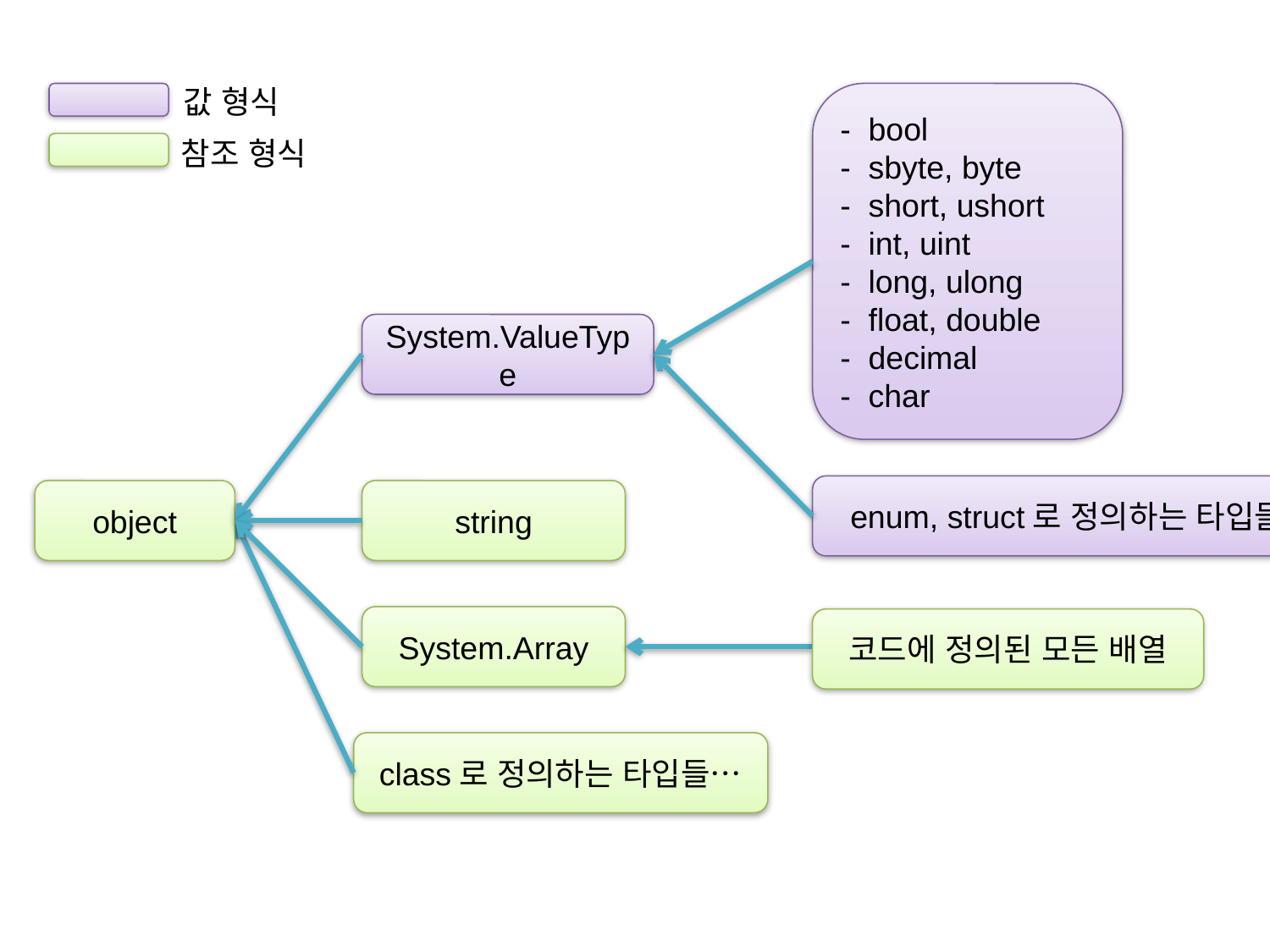

값 형식
-  bool
-  sbyte, byte
-  short, ushort
-  int, uint
-  long, ulong
-  float, double
-  decimal
-  char
System.ValueType
object
string
class로 정의하는 타입들…
enum, struct로 정의하는 타입들…

참조 형식

System.Array
코드에 정의된 모든 배열